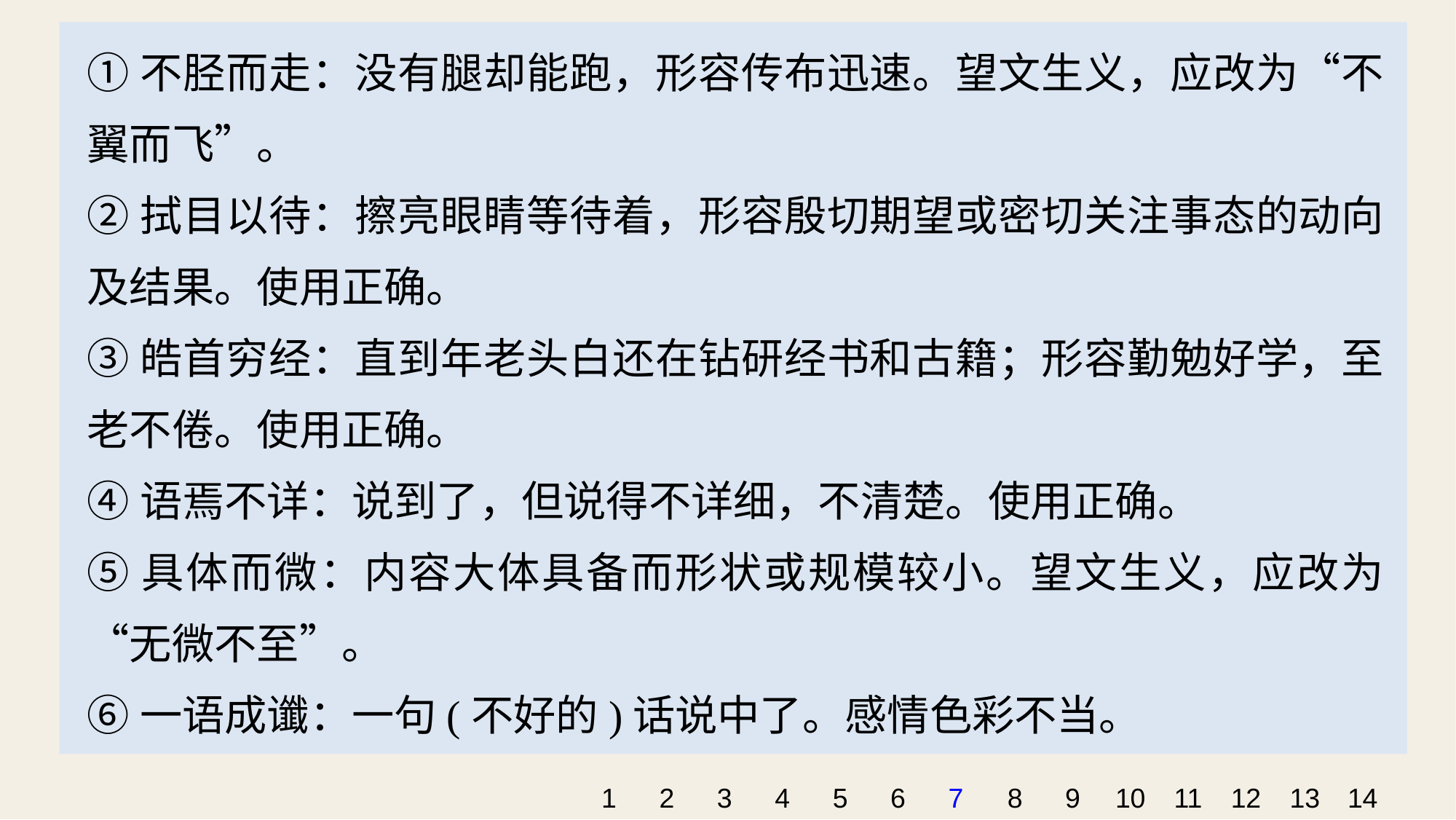

①不胫而走：没有腿却能跑，形容传布迅速。望文生义，应改为“不翼而飞”。
②拭目以待：擦亮眼睛等待着，形容殷切期望或密切关注事态的动向及结果。使用正确。
③皓首穷经：直到年老头白还在钻研经书和古籍；形容勤勉好学，至老不倦。使用正确。
④语焉不详：说到了，但说得不详细，不清楚。使用正确。
⑤具体而微：内容大体具备而形状或规模较小。望文生义，应改为“无微不至”。
⑥一语成谶：一句(不好的)话说中了。感情色彩不当。

1
2
3
4
5
6
7
8
9
10
11
12
13
14